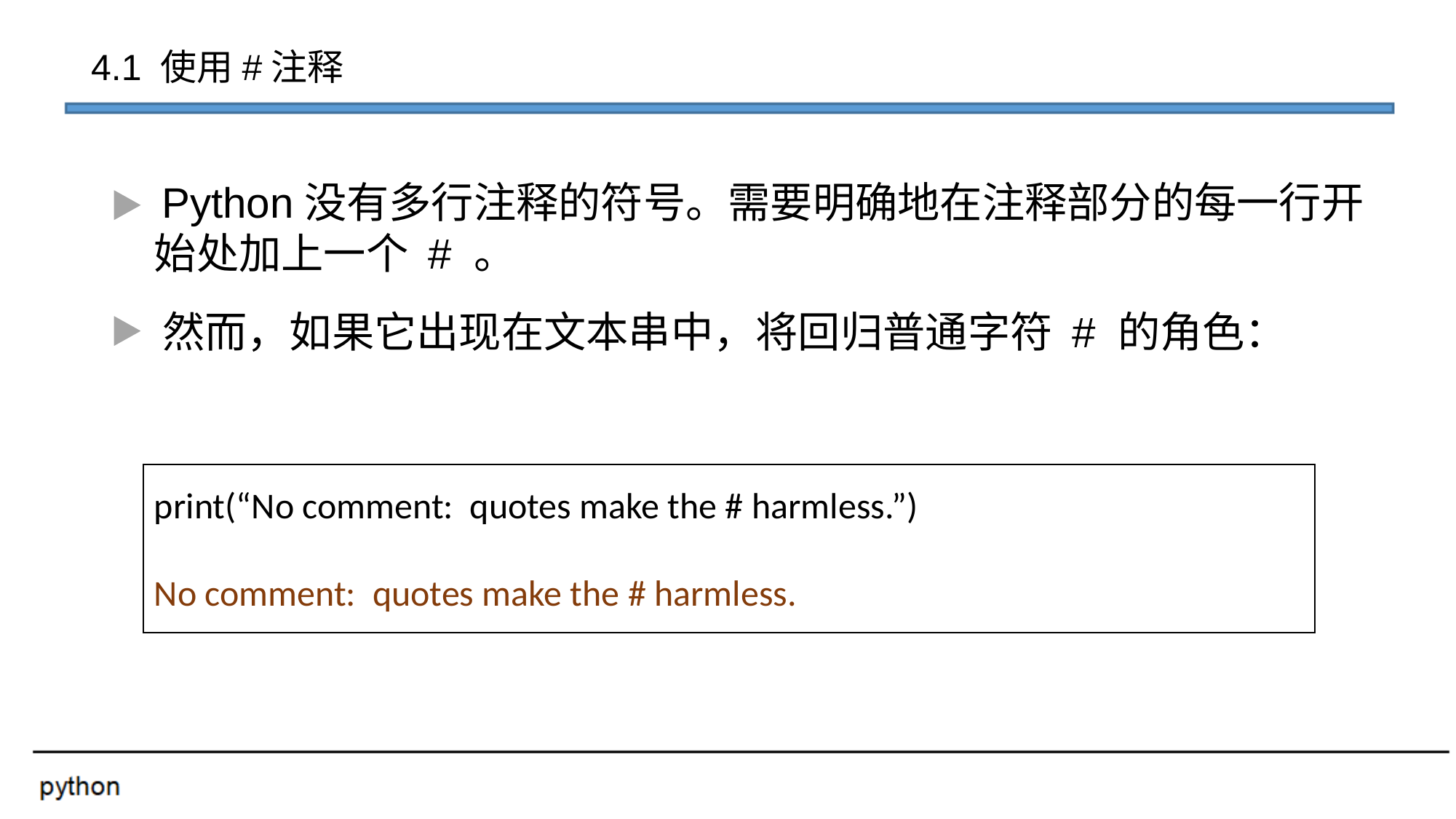

# 4.1 使用#注释
 Python没有多行注释的符号。需要明确地在注释部分的每一行开始处加上一个 # 。

然而，如果它出现在文本串中，将回归普通字符 # 的角色：

print(“No comment:  quotes make the # harmless.”)

No comment:  quotes make the # harmless.
4